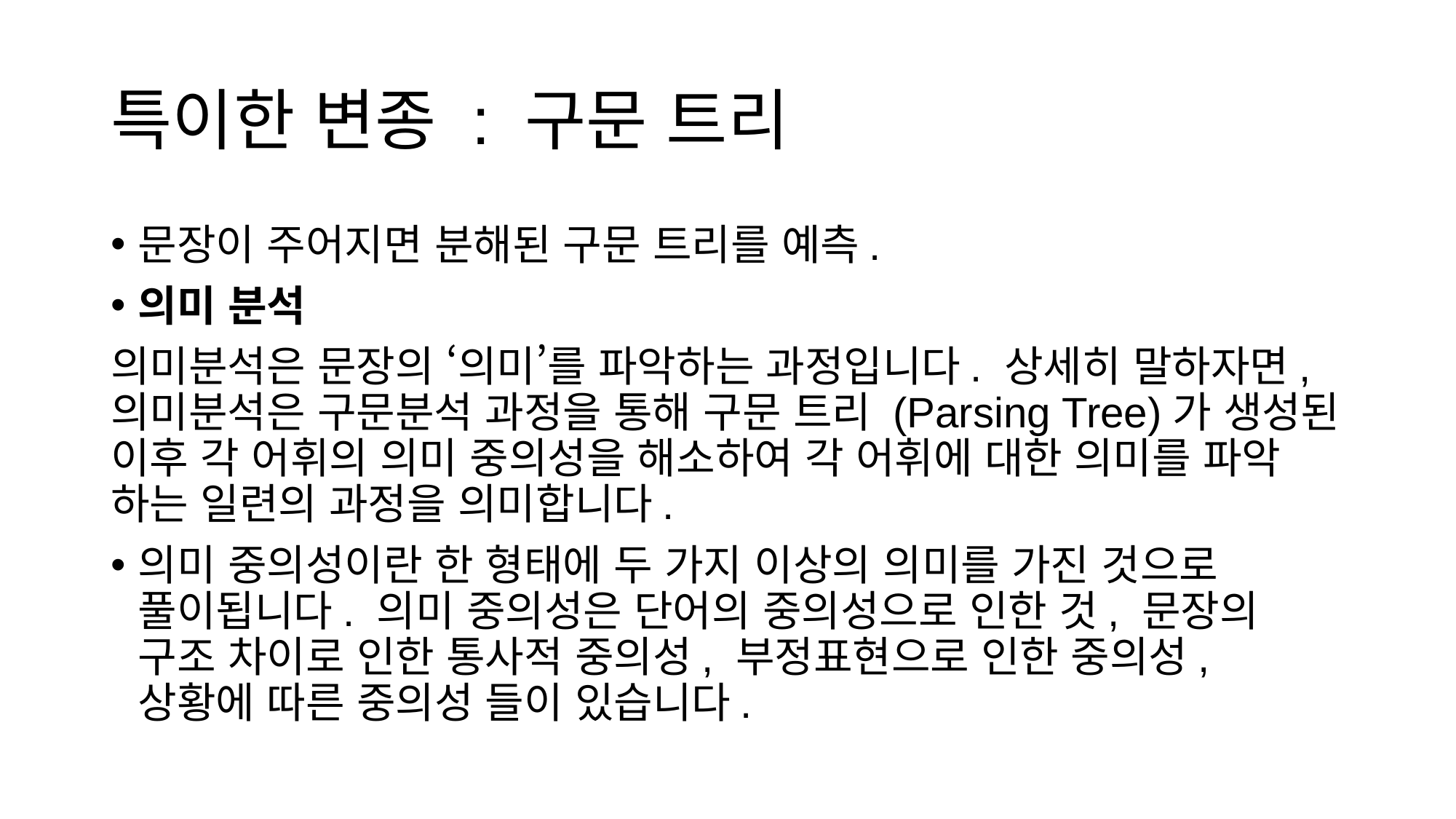

# 특이한 변종 : 구문 트리
문장이 주어지면 분해된 구문 트리를 예측.
의미 분석
의미분석은 문장의 ‘의미’를 파악하는 과정입니다. 상세히 말하자면, 의미분석은 구문분석 과정을 통해 구문 트리 (Parsing Tree)가 생성된 이후 각 어휘의 의미 중의성을 해소하여 각 어휘에 대한 의미를 파악 하는 일련의 과정을 의미합니다.
의미 중의성이란 한 형태에 두 가지 이상의 의미를 가진 것으로 풀이됩니다. 의미 중의성은 단어의 중의성으로 인한 것, 문장의 구조 차이로 인한 통사적 중의성, 부정표현으로 인한 중의성, 상황에 따른 중의성 들이 있습니다.